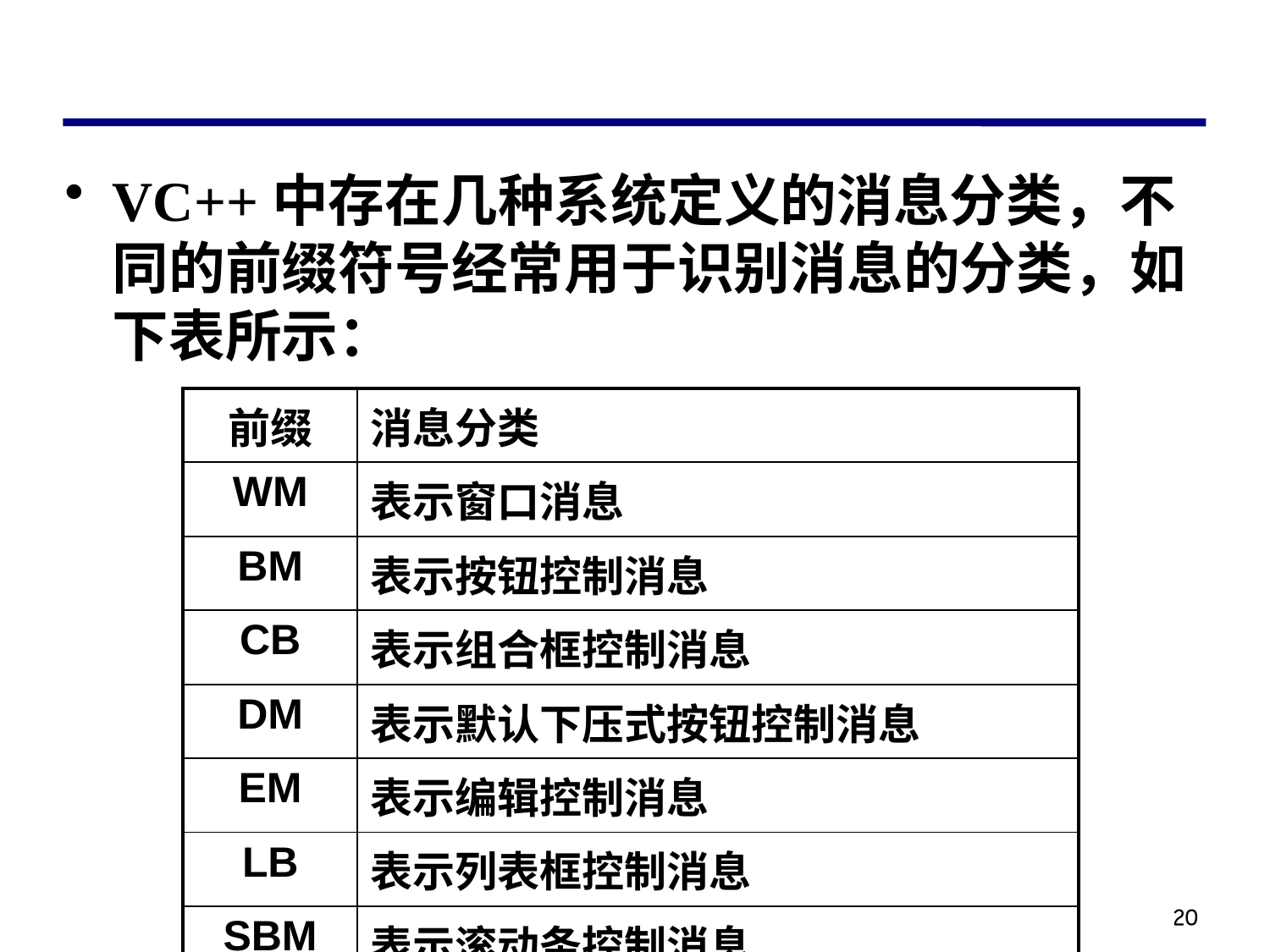

#
VC++中存在几种系统定义的消息分类，不同的前缀符号经常用于识别消息的分类，如下表所示：
| 前缀 | 消息分类 |
| --- | --- |
| WM | 表示窗口消息 |
| BM | 表示按钮控制消息 |
| CB | 表示组合框控制消息 |
| DM | 表示默认下压式按钮控制消息 |
| EM | 表示编辑控制消息 |
| LB | 表示列表框控制消息 |
| SBM | 表示滚动条控制消息 |